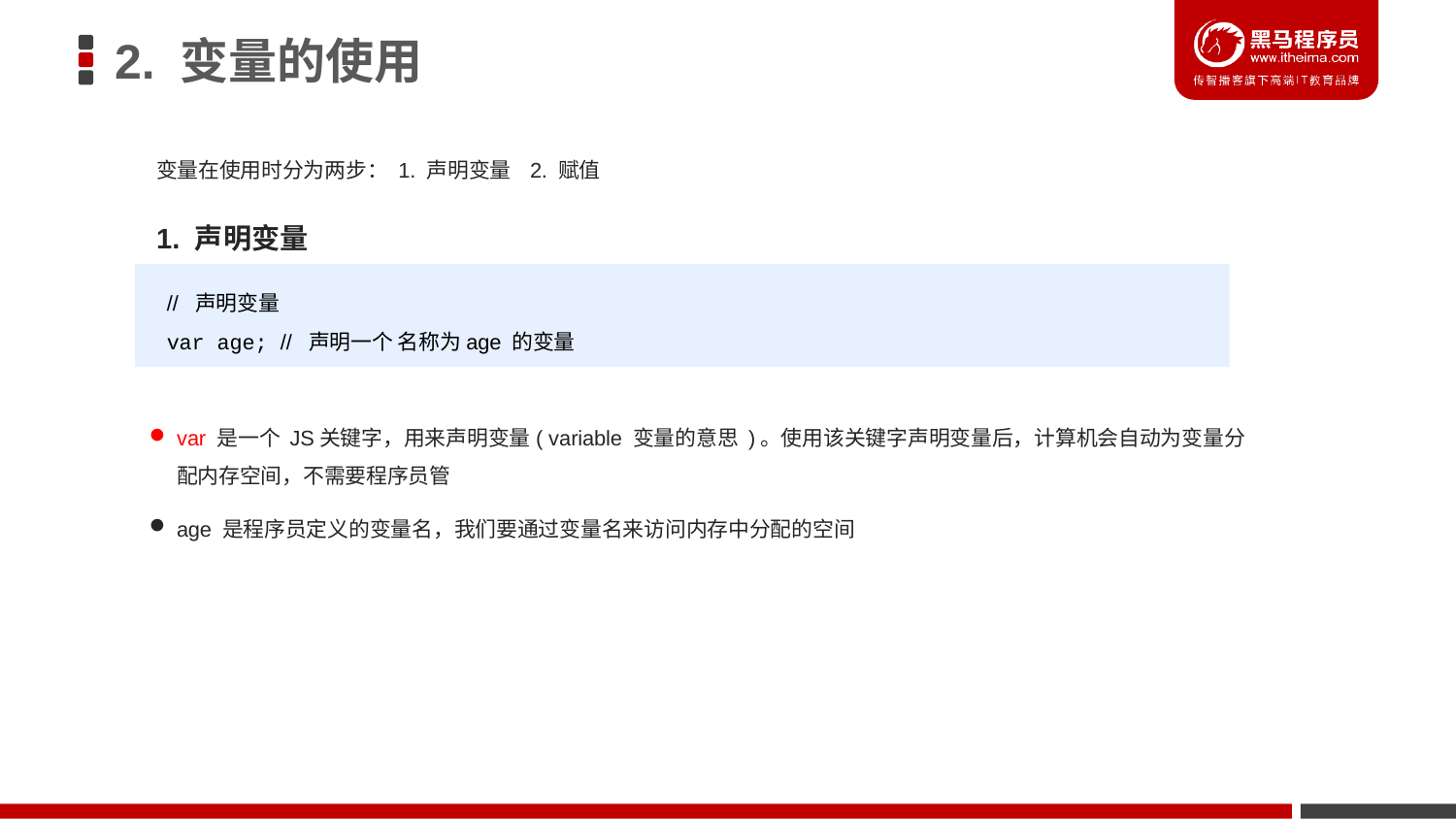

# 2. 变量的使用
变量在使用时分为两步： 1. 声明变量   2. 赋值
1. 声明变量
//  声明变量
var age; //  声明一个 名称为age 的变量
var 是一个 JS关键字，用来声明变量( variable 变量的意思 )。使用该关键字声明变量后，计算机会自动为变量分配内存空间，不需要程序员管
age 是程序员定义的变量名，我们要通过变量名来访问内存中分配的空间